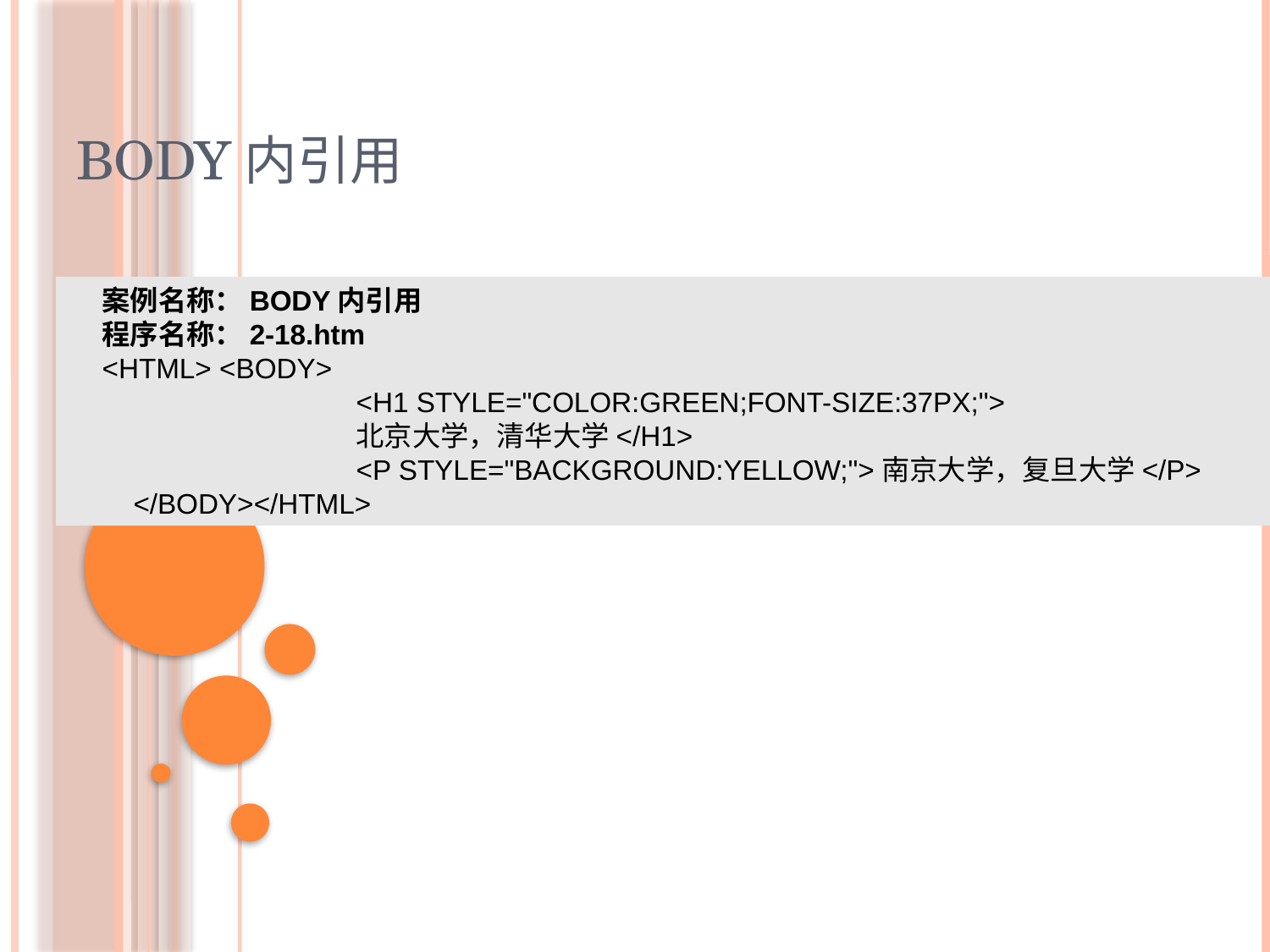

BODY内引用
案例名称：BODY内引用
程序名称：2-18.htm
<HTML> <BODY>
		<H1 STYLE="COLOR:GREEN;FONT-SIZE:37PX;">
		北京大学，清华大学</H1>
		<P STYLE="BACKGROUND:YELLOW;">南京大学，复旦大学</P>
    </BODY></HTML>